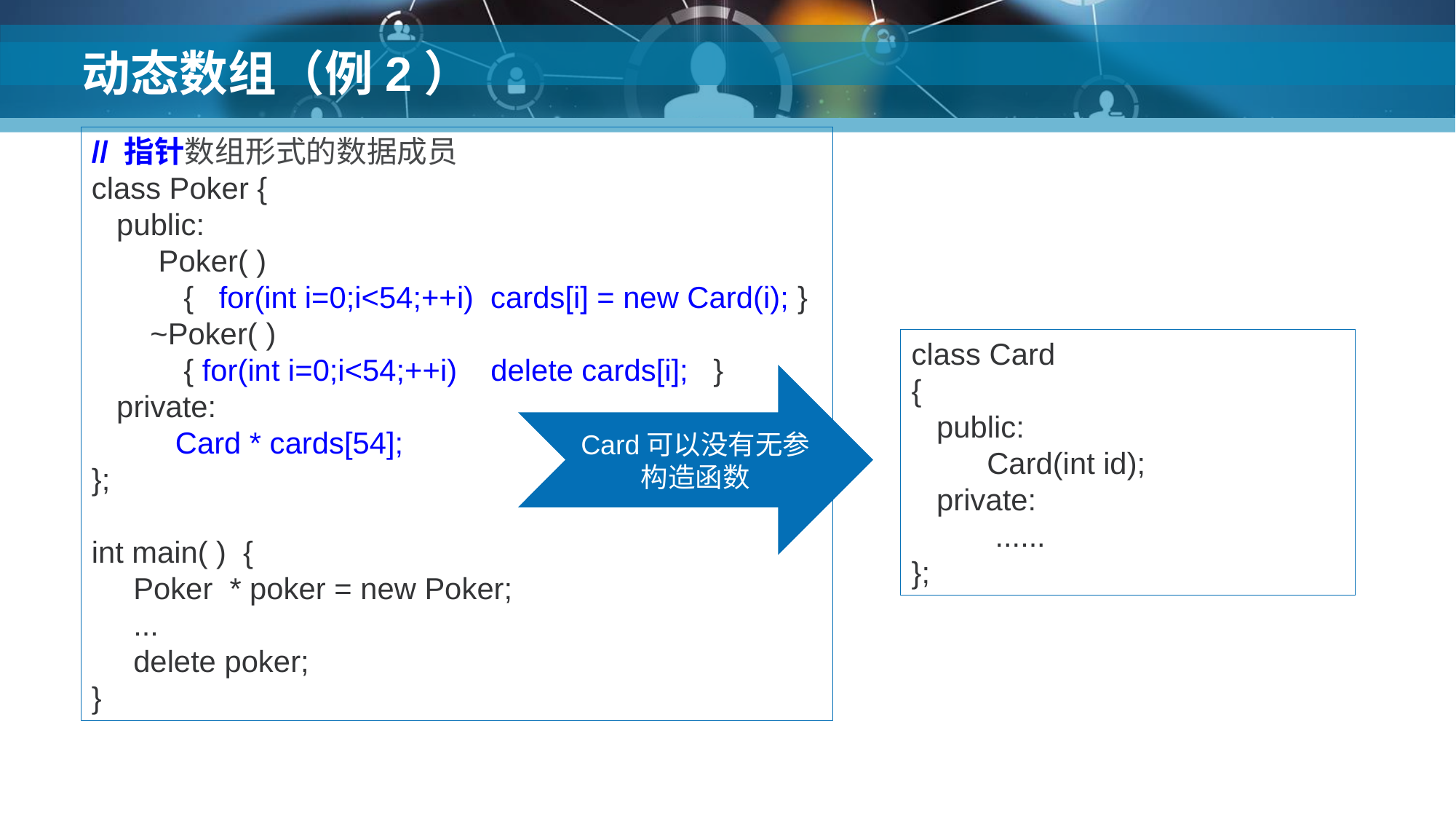

# 动态数组（例2）
// 指针数组形式的数据成员
class Poker {
   public:
        Poker( )
           {   for(int i=0;i<54;++i)  cards[i] = new Card(i); }
       ~Poker( )
           { for(int i=0;i<54;++i)    delete cards[i];   }
   private:
          Card * cards[54];
};
int main( )  {
     Poker  * poker = new Poker;
     ...
     delete poker;
}
class Card
{
   public:
         Card(int id);
   private:
          ......
};
Card可以没有无参构造函数